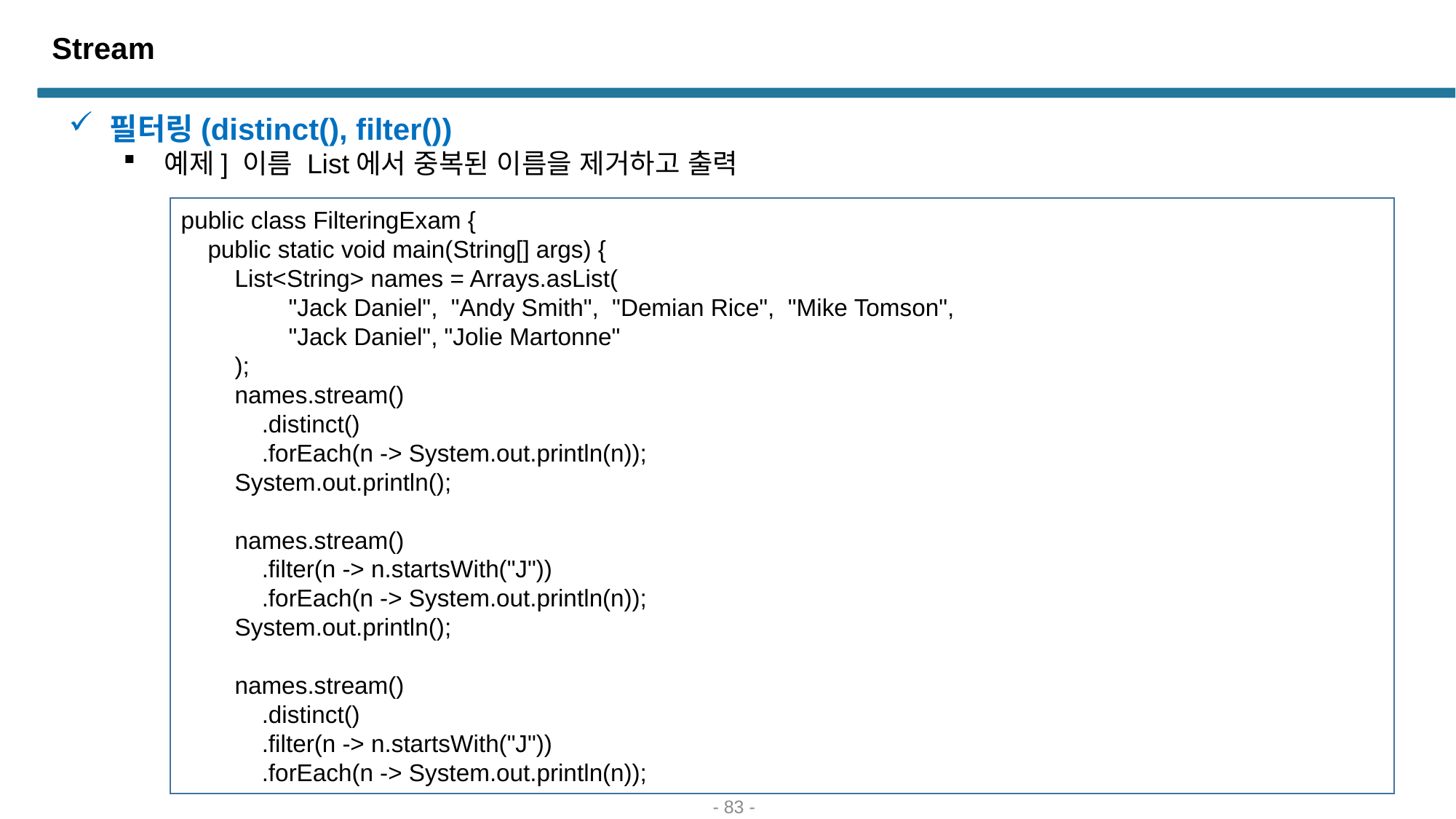

# Stream
필터링(distinct(), filter())
예제] 이름 List에서 중복된 이름을 제거하고 출력
public class FilteringExam {
    public static void main(String[] args) {
        List<String> names = Arrays.asList(
                "Jack Daniel",  "Andy Smith",  "Demian Rice",  "Mike Tomson",
                "Jack Daniel", "Jolie Martonne"
        );
        names.stream()
            .distinct()
            .forEach(n -> System.out.println(n));
        System.out.println();

        names.stream()
            .filter(n -> n.startsWith("J"))
            .forEach(n -> System.out.println(n));
        System.out.println();

        names.stream()
            .distinct()
            .filter(n -> n.startsWith("J"))
            .forEach(n -> System.out.println(n));
- 83 -